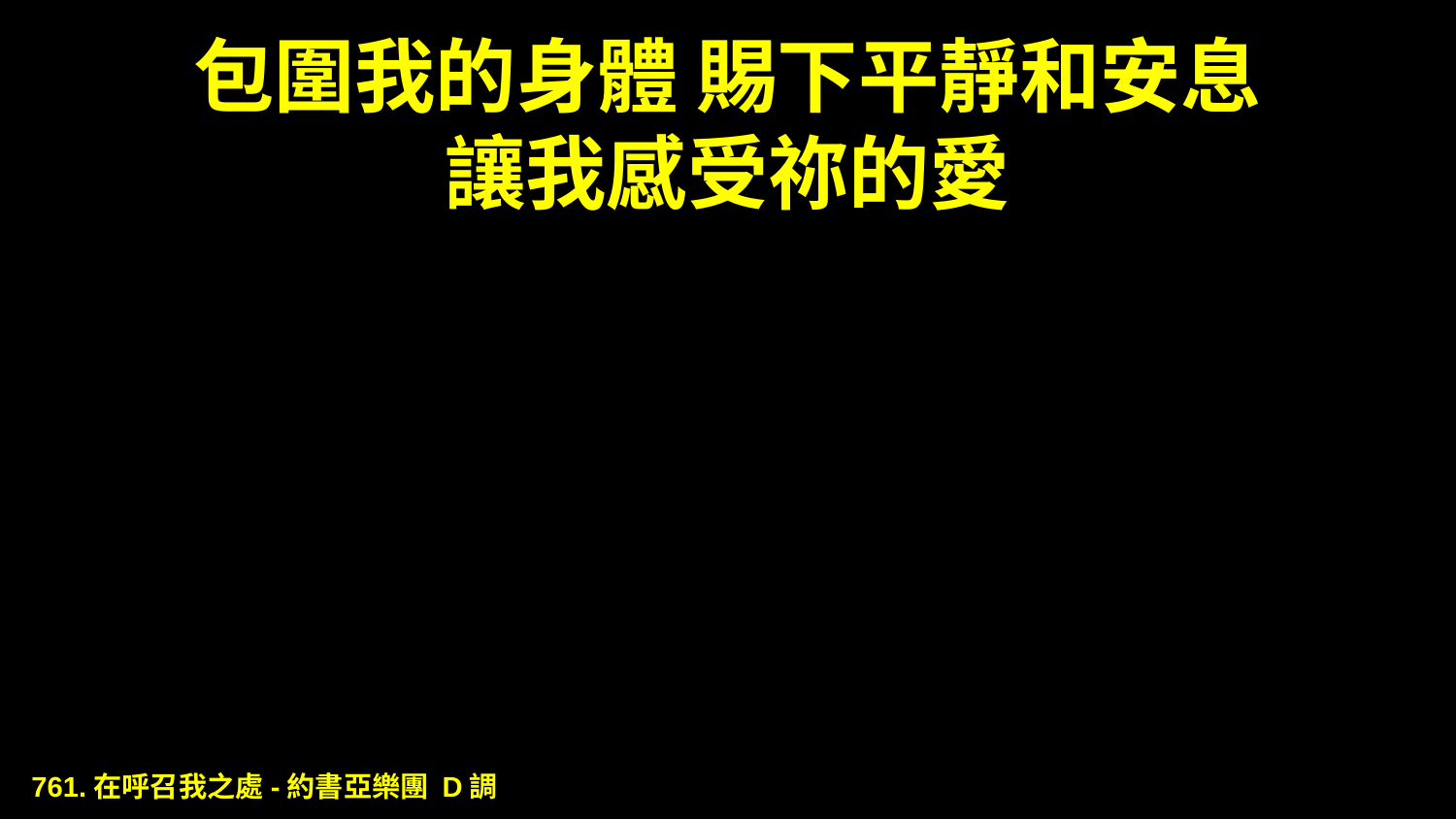

# 包圍我的身體 賜下平靜和安息 讓我感受祢的愛
761.在呼召我之處-約書亞樂團 D調